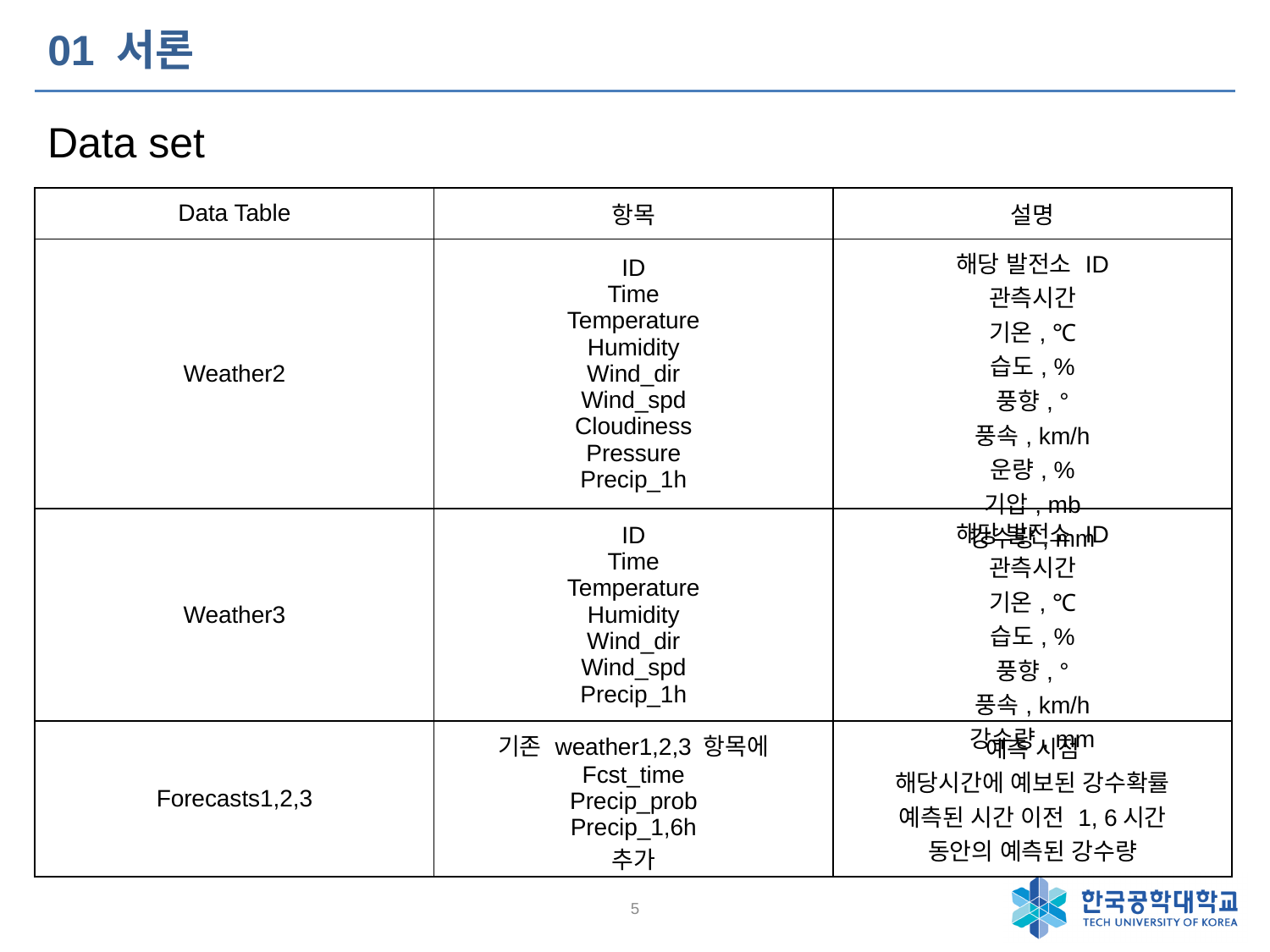

# 01 서론
Data set
| Data Table | 항목 | 설명 |
| --- | --- | --- |
| Weather2 | ID Time Temperature Humidity Wind\_dir Wind\_spd Cloudiness Pressure Precip\_1h | 해당 발전소 ID 관측시간 기온, ℃ 습도, % 풍향, ° 풍속, km/h 운량, % 기압, mb 강수량, mm |
| Weather3 | ID Time Temperature Humidity Wind\_dir Wind\_spd Precip\_1h | 해당 발전소 ID 관측시간 기온, ℃ 습도, % 풍향, ° 풍속, km/h 강수량, mm |
| Forecasts1,2,3 | 기존 weather1,2,3 항목에 Fcst\_time Precip\_prob Precip\_1,6h 추가 | 예측 시점 해당시간에 예보된 강수확률 예측된 시간 이전 1, 6시간 동안의 예측된 강수량 |
5